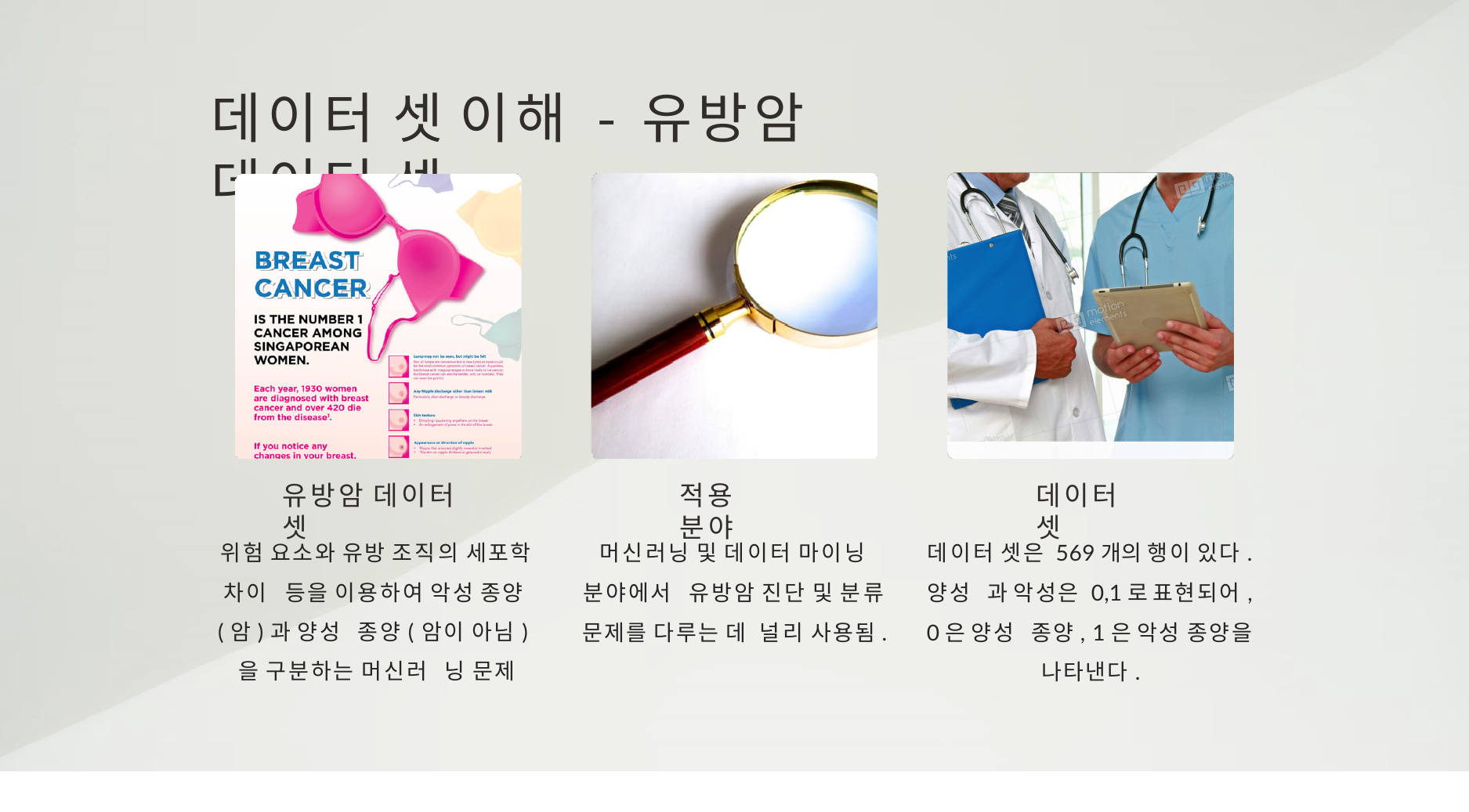

# 데이터 셋 이해 - 유방암 데이터 셋

유방암 데이터 셋
적용 분야
데이터 셋
위험 요소와 유방 조직의 세포학 차이  등을 이용하여 악성 종양(암)과 양성  종양(암이 아님)을 구분하는 머신러  닝 문제
머신러닝 및 데이터 마이닝 분야에서  유방암 진단 및 분류 문제를 다루는 데  널리 사용됨.
데이터 셋은 569개의 행이 있다. 양성  과 악성은 0,1로 표현되어, 0은 양성  종양, 1은 악성 종양을 나타낸다.